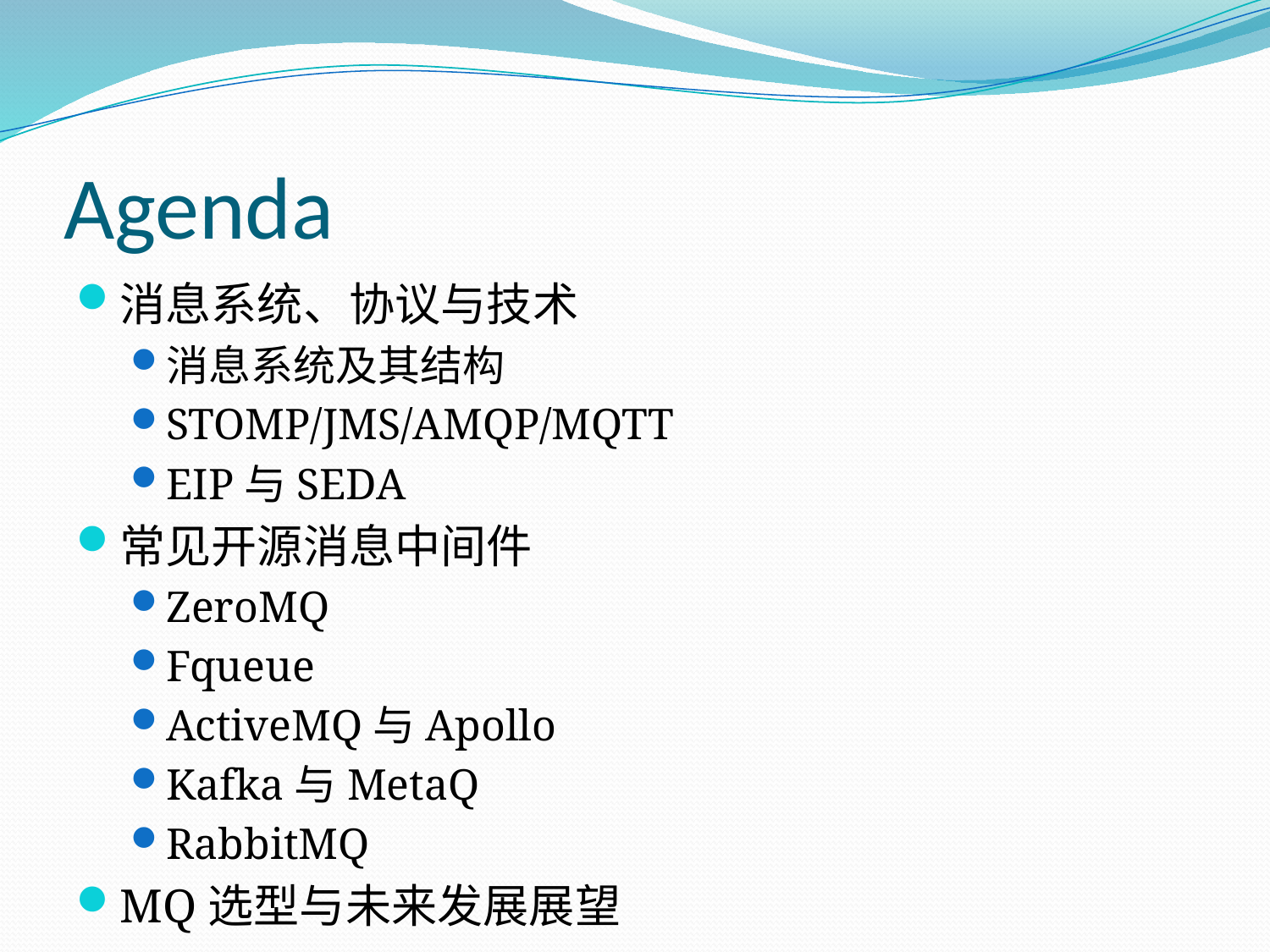

# Agenda
消息系统、协议与技术
消息系统及其结构
STOMP/JMS/AMQP/MQTT
EIP与SEDA
常见开源消息中间件
ZeroMQ
Fqueue
ActiveMQ与Apollo
Kafka与MetaQ
RabbitMQ
MQ选型与未来发展展望